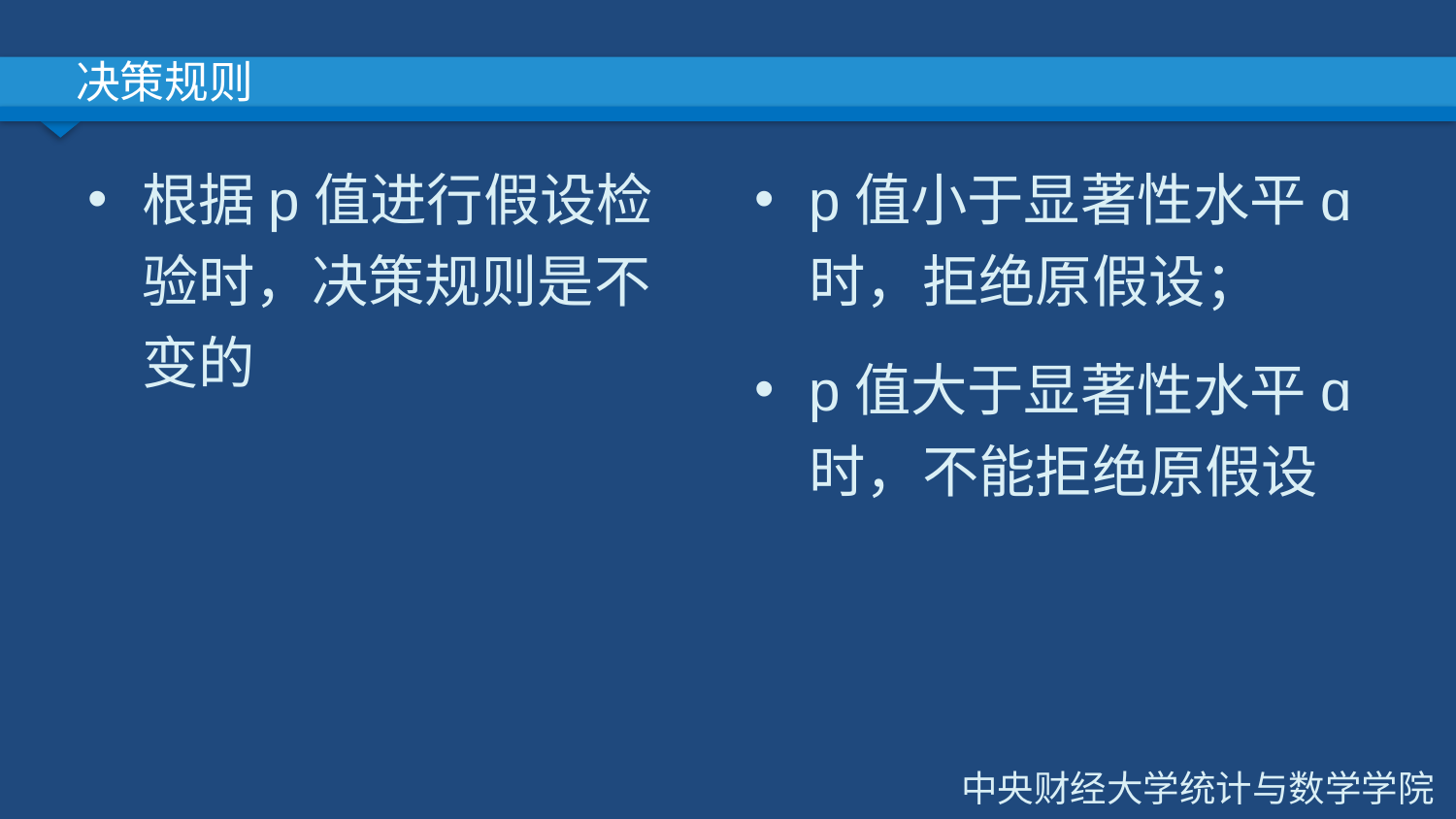

# 决策规则
根据p值进行假设检验时，决策规则是不变的
p值小于显著性水平ɑ时，拒绝原假设；
p值大于显著性水平ɑ时，不能拒绝原假设